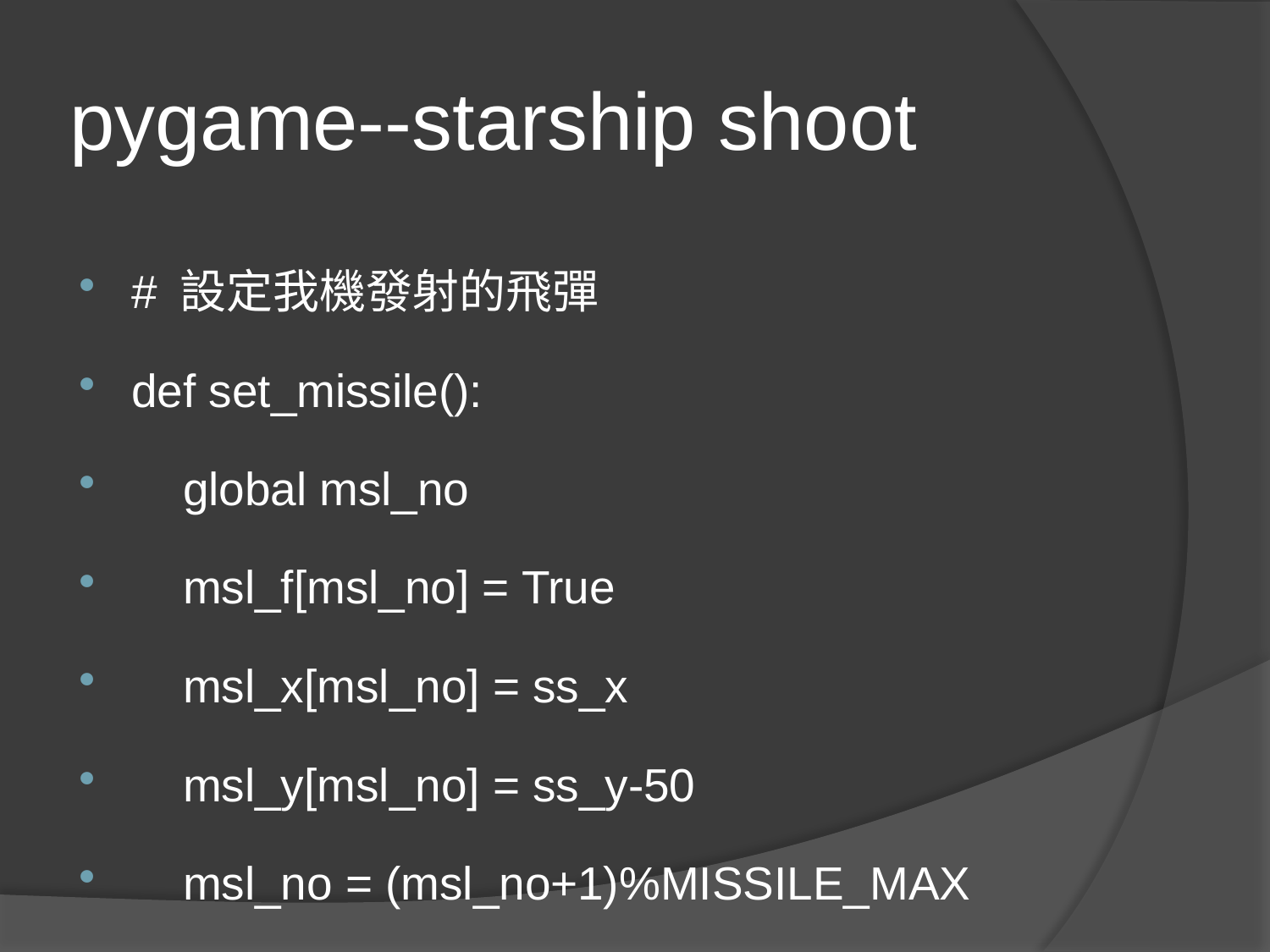

# pygame--starship shoot
# 設定我機發射的飛彈
def set_missile():
    global msl_no
    msl_f[msl_no] = True
    msl_x[msl_no] = ss_x
    msl_y[msl_no] = ss_y-50
    msl_no = (msl_no+1)%MISSILE_MAX